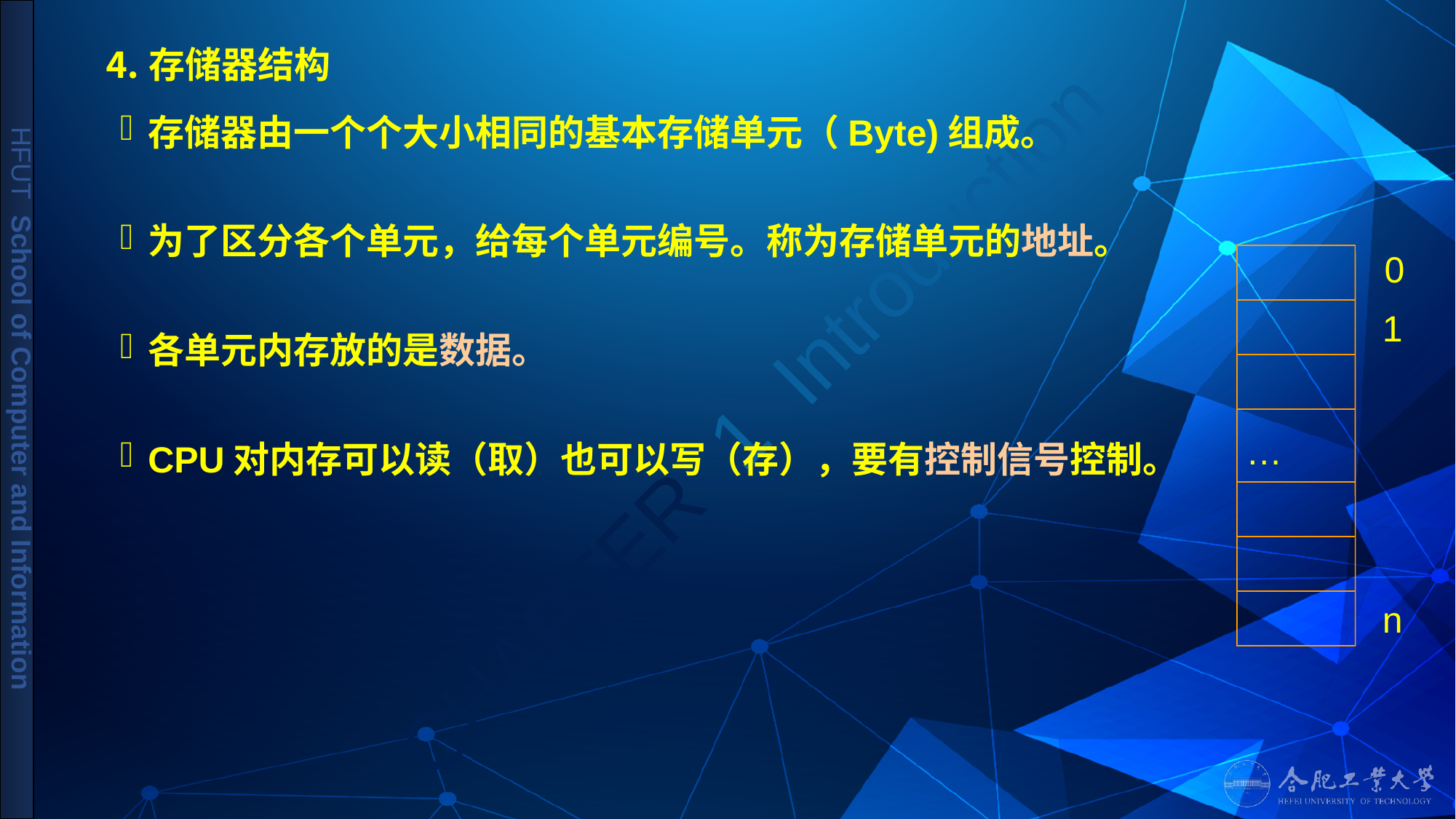

# ⒋存储器结构
存储器由一个个大小相同的基本存储单元（Byte)组成。

为了区分各个单元，给每个单元编号。称为存储单元的地址。

各单元内存放的是数据。

CPU对内存可以读（取）也可以写（存），要有控制信号控制。
0

1

…

n